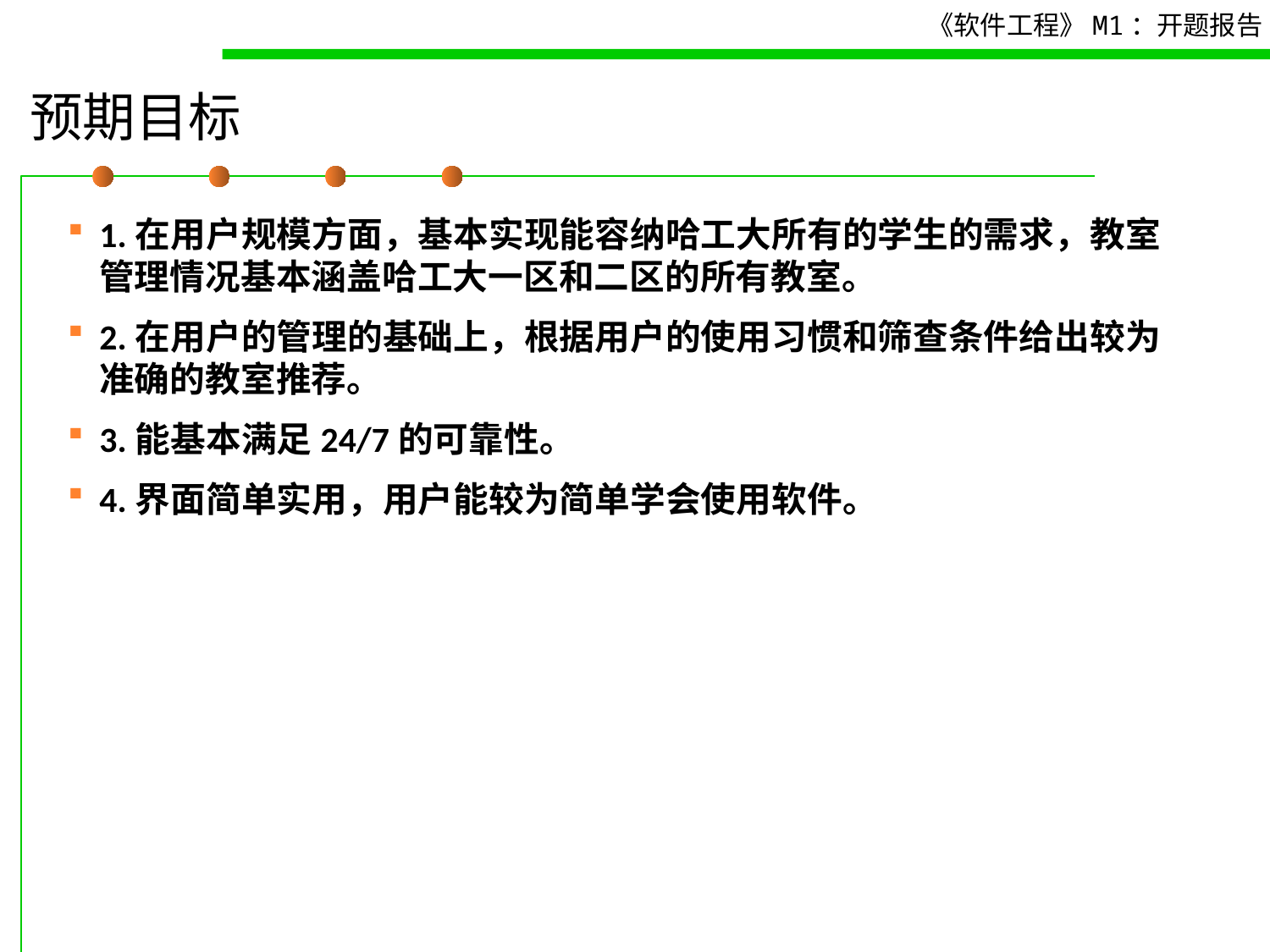

# 预期目标
1.在用户规模方面，基本实现能容纳哈工大所有的学生的需求，教室管理情况基本涵盖哈工大一区和二区的所有教室。
2.在用户的管理的基础上，根据用户的使用习惯和筛查条件给出较为准确的教室推荐。
3.能基本满足24/7的可靠性。
4.界面简单实用，用户能较为简单学会使用软件。